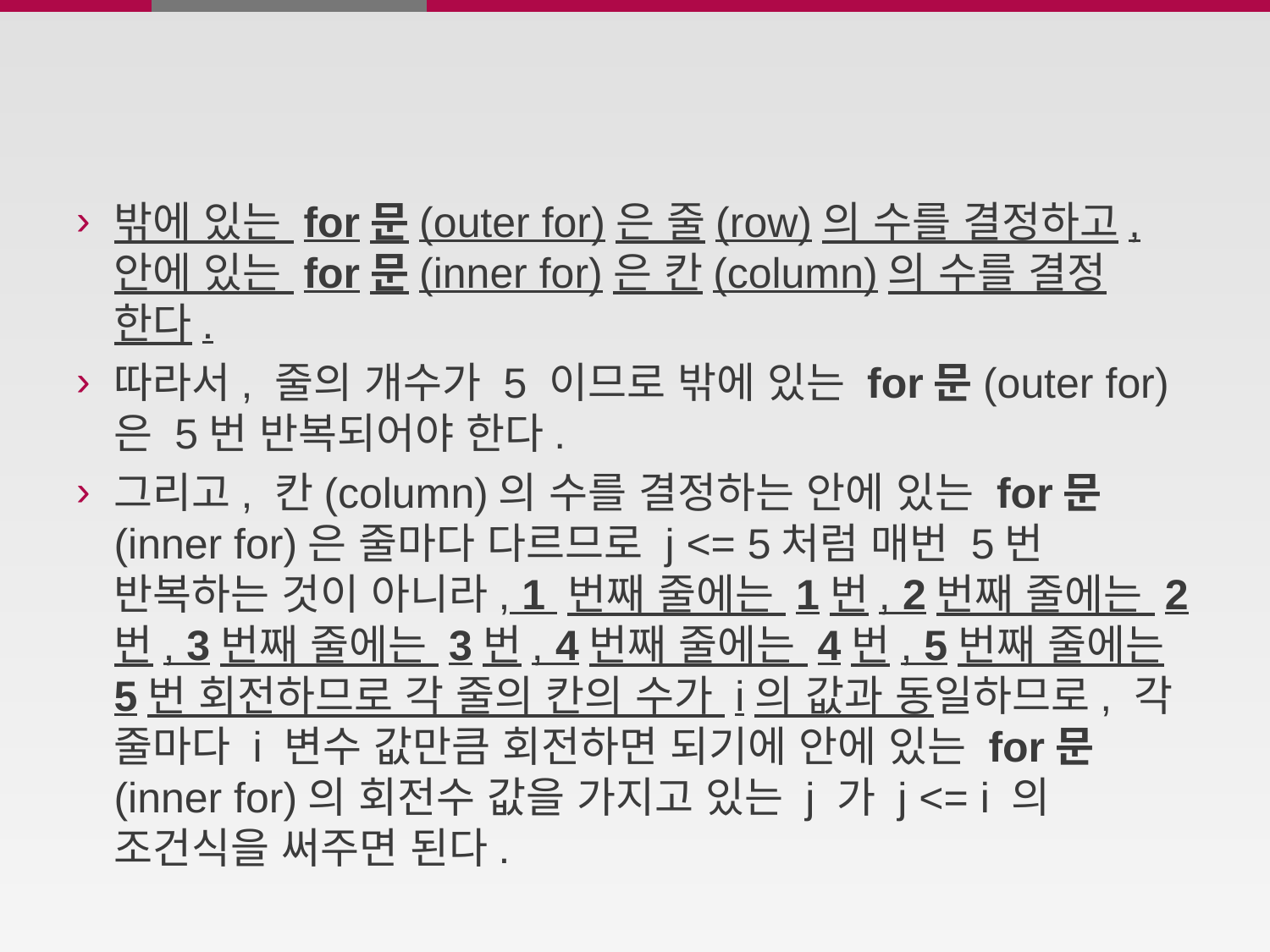

#
밖에 있는 for문(outer for)은 줄(row)의 수를 결정하고, 안에 있는 for문(inner for)은 칸(column)의 수를 결정 한다.
따라서, 줄의 개수가 5 이므로 밖에 있는 for문(outer for)은 5번 반복되어야 한다.
그리고, 칸(column)의 수를 결정하는 안에 있는 for문(inner for)은 줄마다 다르므로 j <= 5처럼 매번 5번 반복하는 것이 아니라, 1 번째 줄에는 1번, 2번째 줄에는 2번, 3번째 줄에는 3번, 4번째 줄에는 4번, 5번째 줄에는 5번 회전하므로 각 줄의 칸의 수가 i의 값과 동일하므로, 각 줄마다 i 변수 값만큼 회전하면 되기에 안에 있는 for문(inner for)의 회전수 값을 가지고 있는 j 가 j <= i 의 조건식을 써주면 된다.